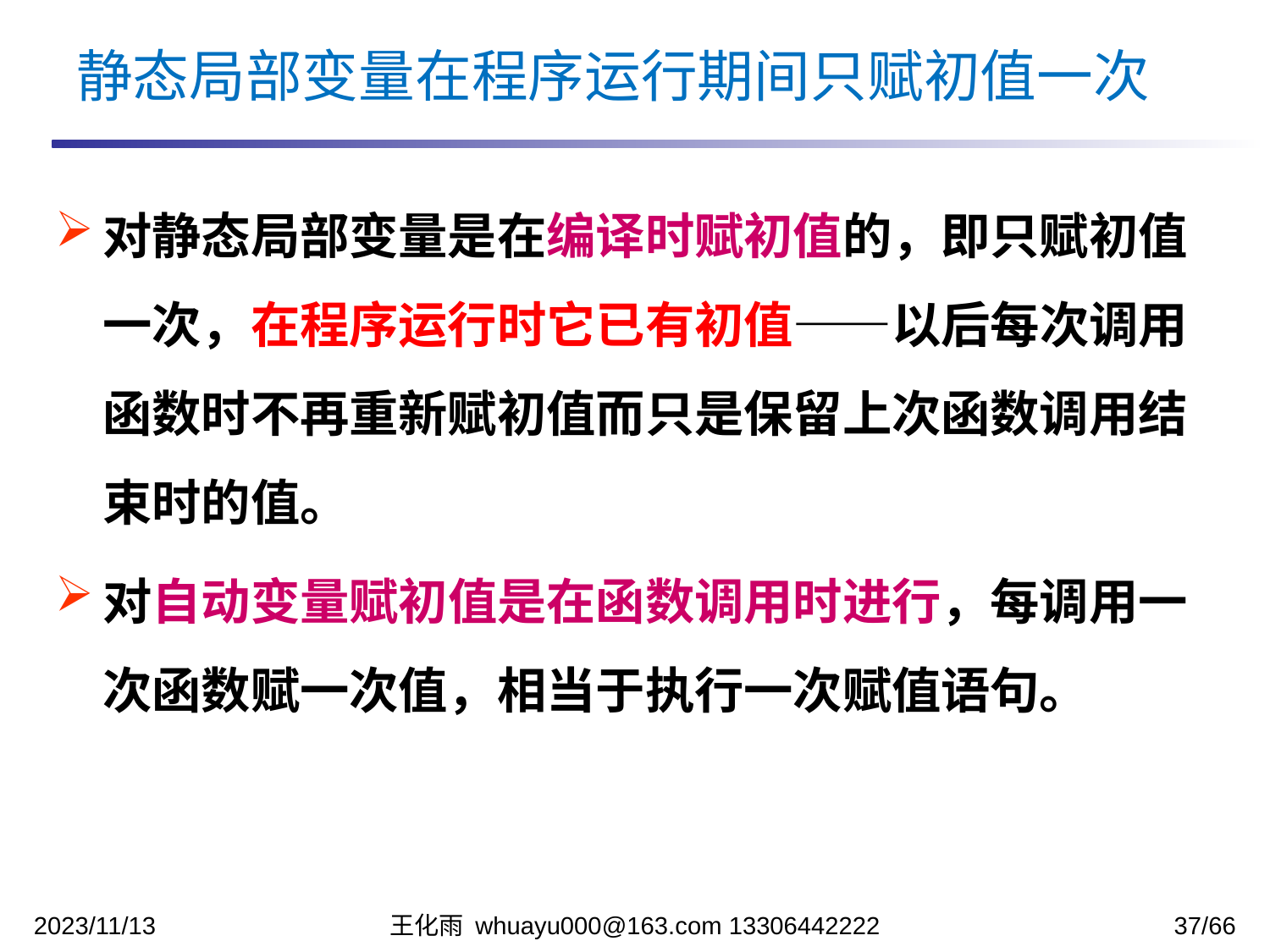

静态局部变量在程序运行期间只赋初值一次
对静态局部变量是在编译时赋初值的，即只赋初值一次，在程序运行时它已有初值——以后每次调用函数时不再重新赋初值而只是保留上次函数调用结束时的值。
对自动变量赋初值是在函数调用时进行，每调用一次函数赋一次值，相当于执行一次赋值语句。
2023/11/13
王化雨 whuayu000@163.com 13306442222
37/66